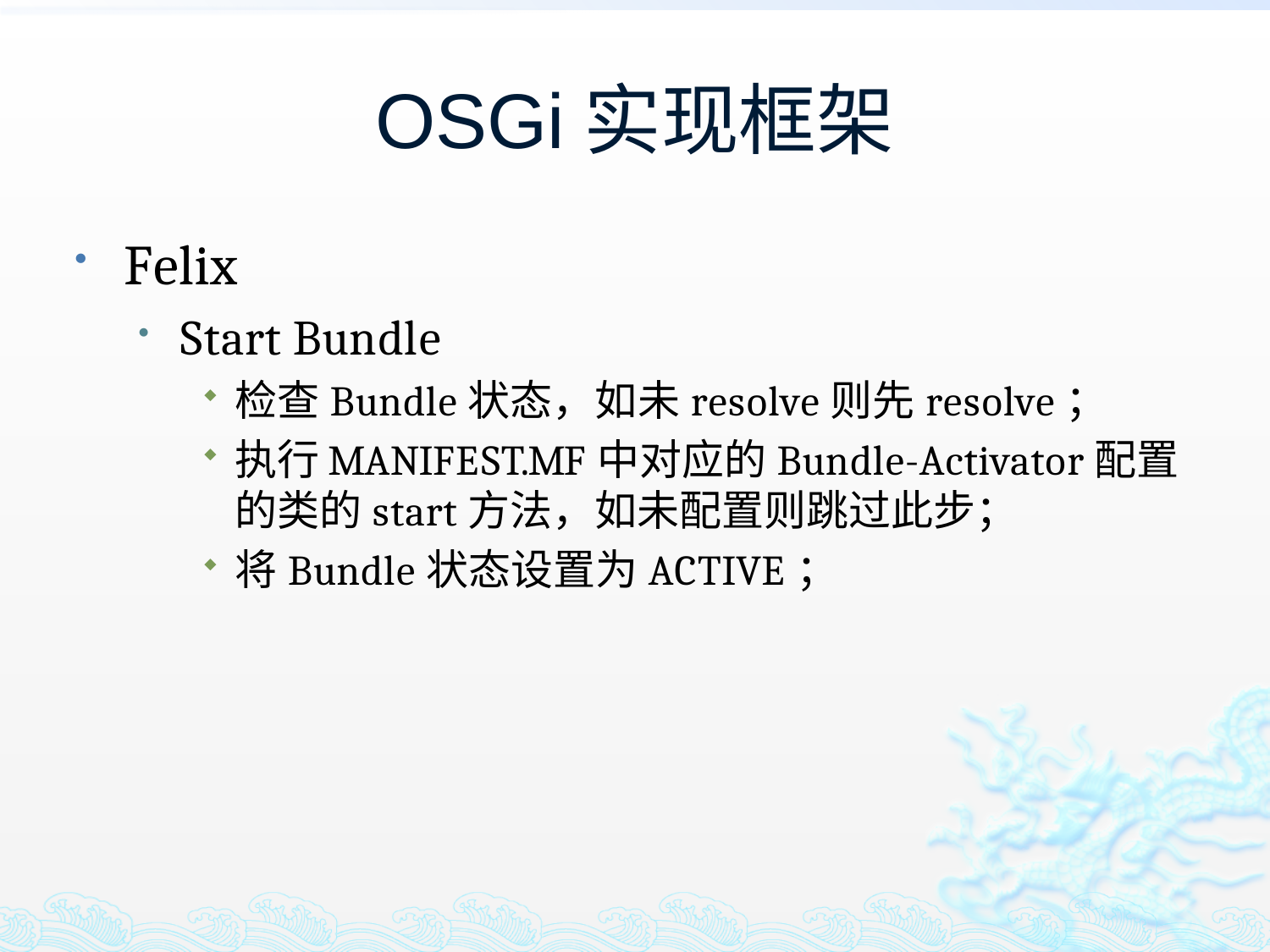

# OSGi实现框架
Felix
Start Bundle
检查Bundle状态，如未resolve则先resolve；
执行MANIFEST.MF中对应的Bundle-Activator配置的类的start方法，如未配置则跳过此步；
将Bundle状态设置为ACTIVE；